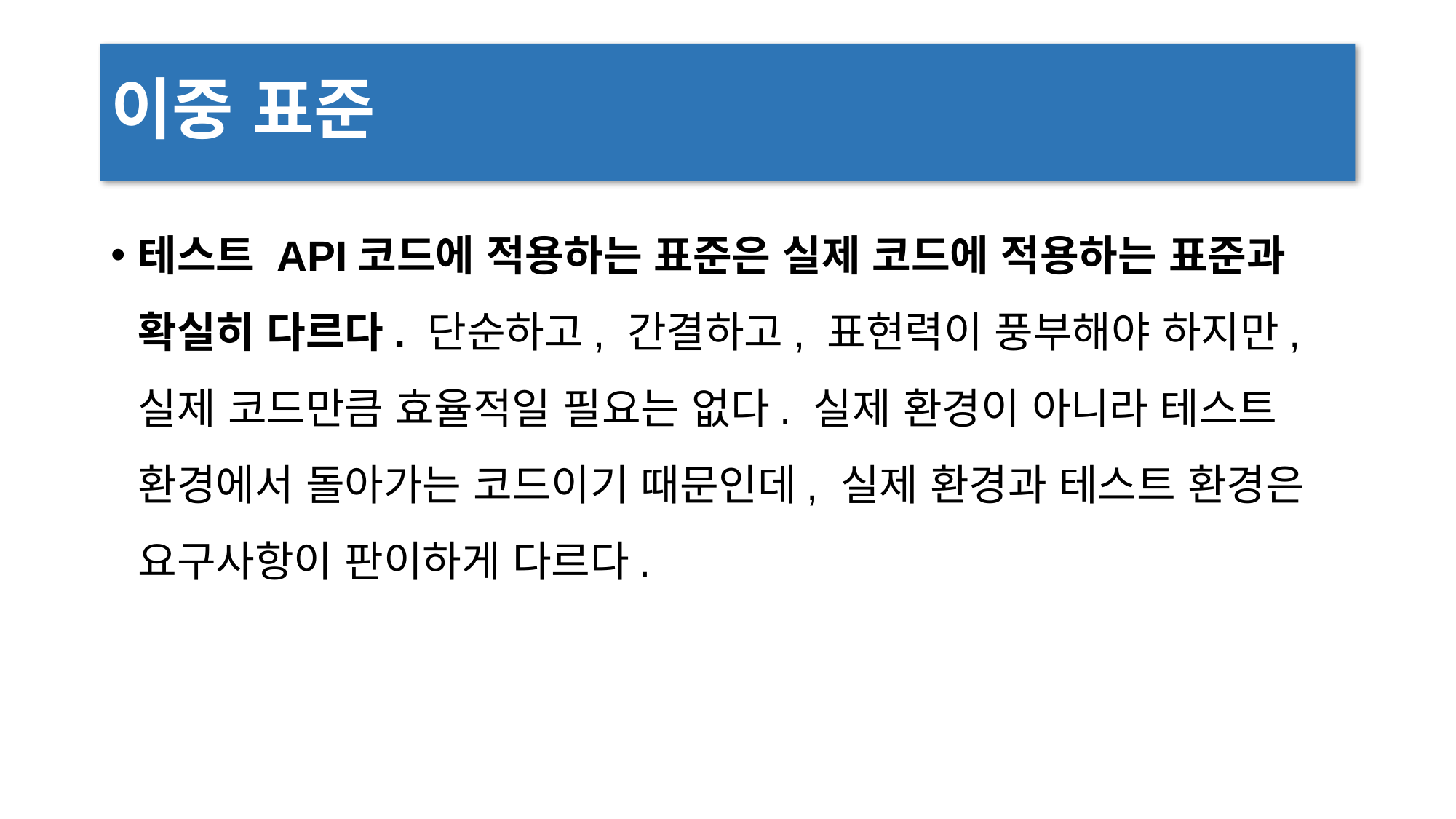

# 이중 표준
테스트 API코드에 적용하는 표준은 실제 코드에 적용하는 표준과 확실히 다르다. 단순하고, 간결하고, 표현력이 풍부해야 하지만, 실제 코드만큼 효율적일 필요는 없다. 실제 환경이 아니라 테스트 환경에서 돌아가는 코드이기 때문인데, 실제 환경과 테스트 환경은 요구사항이 판이하게 다르다.